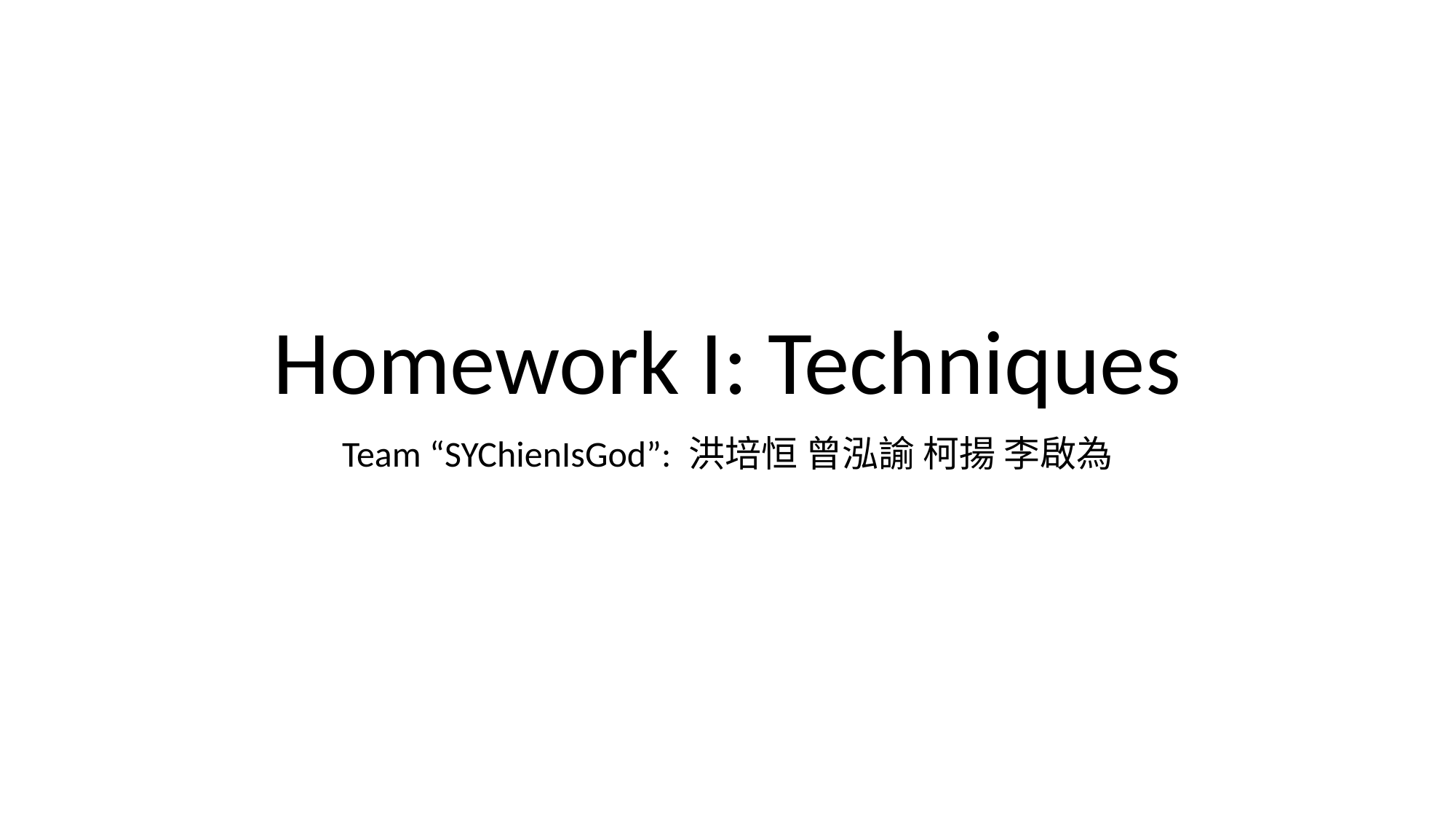

# Homework I: Techniques
Team “SYChienIsGod”: 洪培恒 曾泓諭 柯揚 李啟為